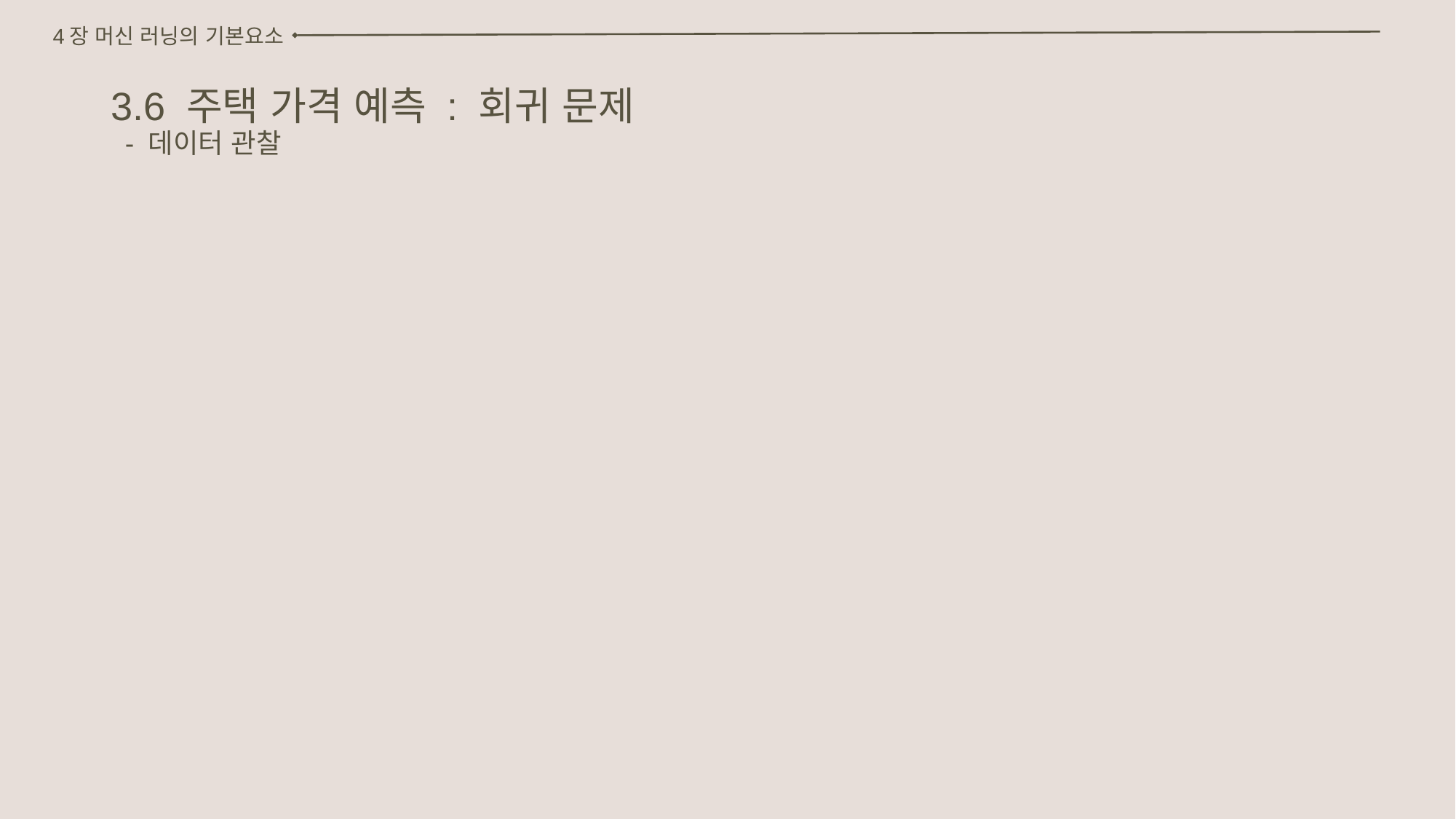

4장 머신 러닝의 기본요소
# 3.6 주택 가격 예측 : 회귀 문제 - 데이터 관찰